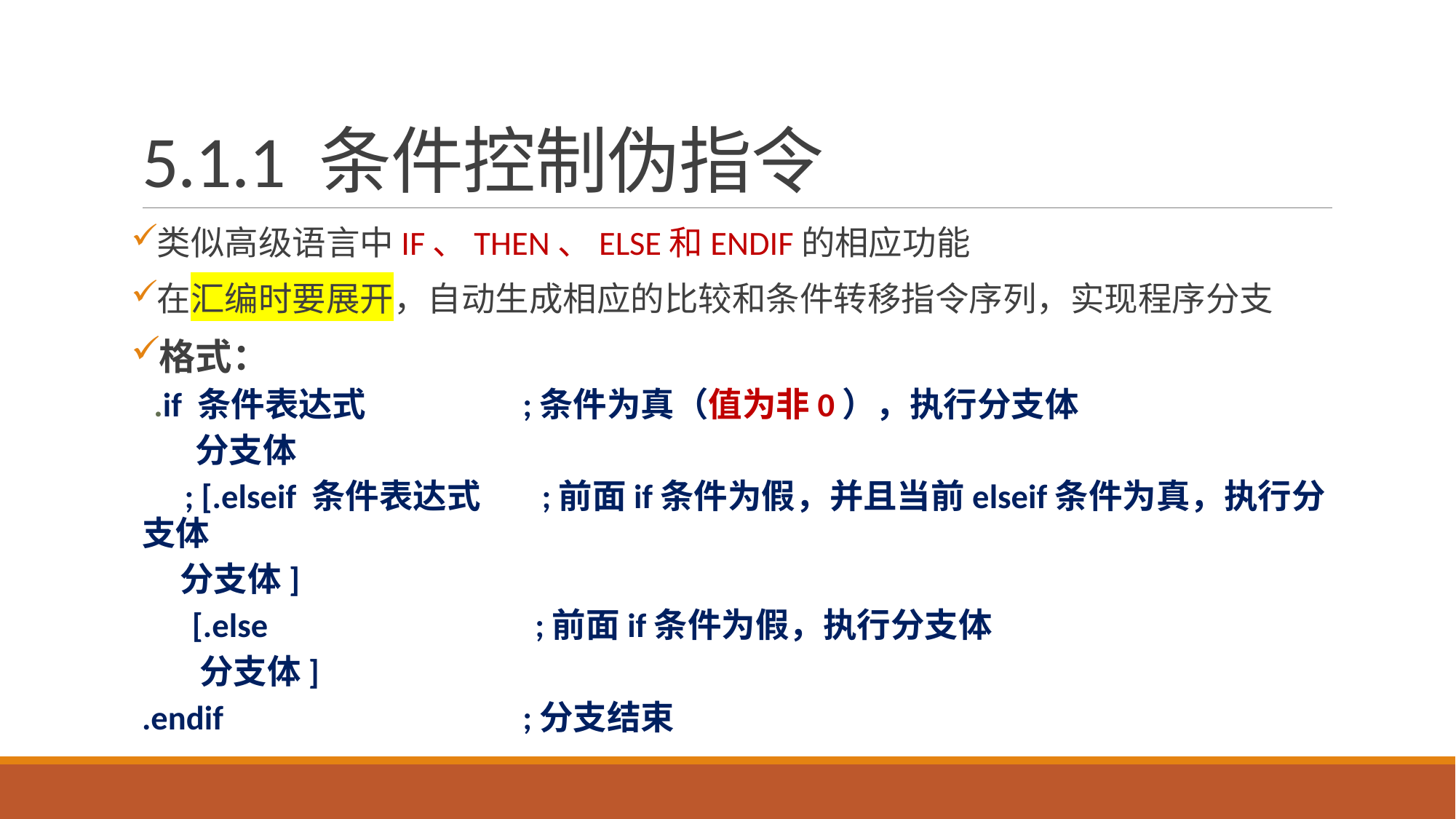

# 5.1.1 条件控制伪指令
类似高级语言中IF、THEN、ELSE和ENDIF的相应功能
在汇编时要展开，自动生成相应的比较和条件转移指令序列，实现程序分支
格式：
   .if 条件表达式	         ;条件为真（值为非0），执行分支体
	      分支体
       ; [.elseif 条件表达式       ;前面if条件为假，并且当前elseif条件为真，执行分支体
	    分支体]
        [.else                                   ;前面if条件为假，执行分支体
        分支体]
	.endif                     	          ;分支结束